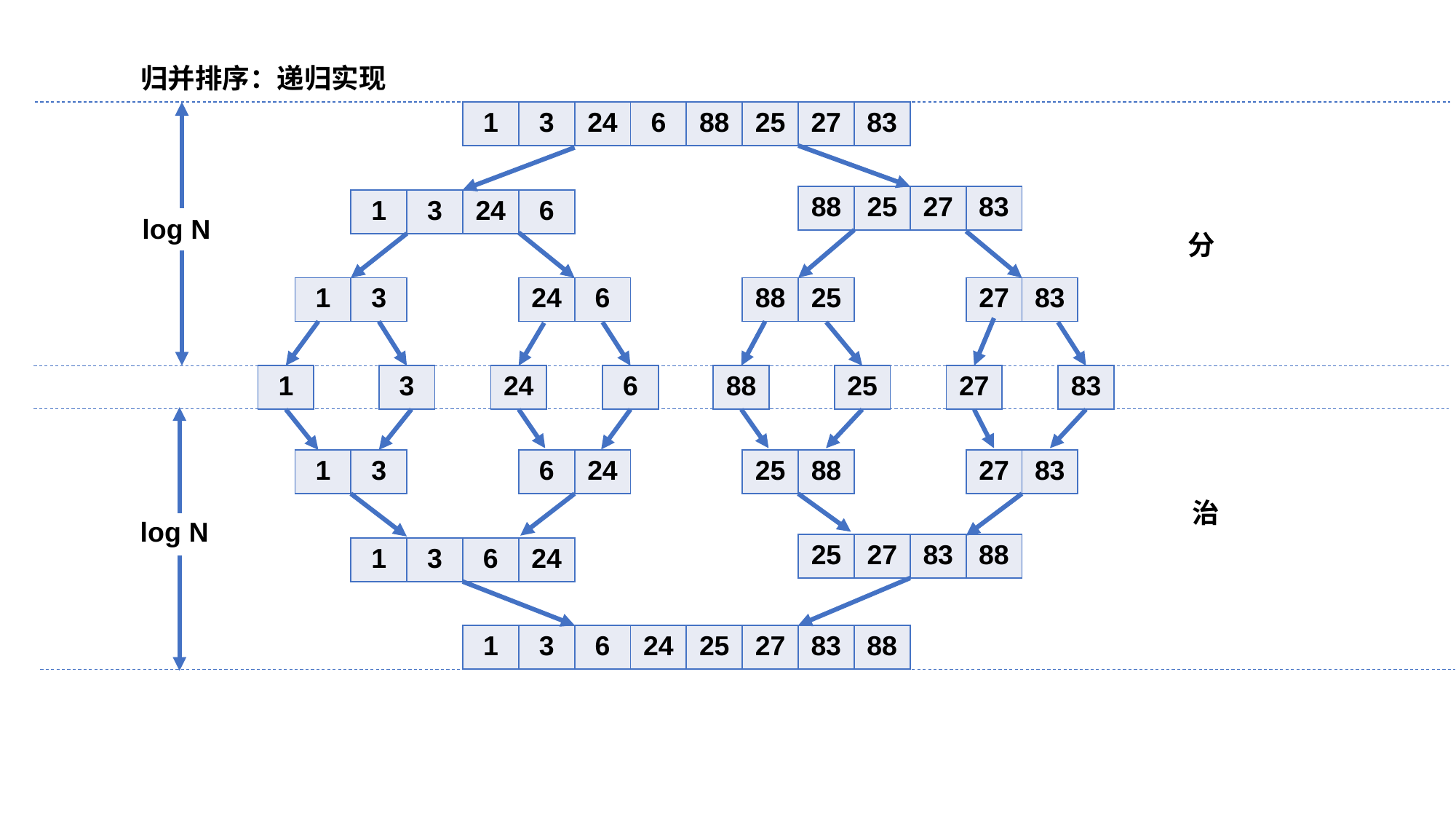

归并排序：递归实现
| 1 | 3 | 24 | 6 | 88 | 25 | 27 | 83 |
| --- | --- | --- | --- | --- | --- | --- | --- |
| 88 | 25 | 27 | 83 |
| --- | --- | --- | --- |
| 1 | 3 | 24 | 6 |
| --- | --- | --- | --- |
log N
分
| 1 | 3 |
| --- | --- |
| 24 | 6 |
| --- | --- |
| 88 | 25 |
| --- | --- |
| 27 | 83 |
| --- | --- |
| 1 |
| --- |
| 3 |
| --- |
| 24 |
| --- |
| 6 |
| --- |
| 88 |
| --- |
| 25 |
| --- |
| 27 |
| --- |
| 83 |
| --- |
| 1 | 3 |
| --- | --- |
| 6 | 24 |
| --- | --- |
| 25 | 88 |
| --- | --- |
| 27 | 83 |
| --- | --- |
治
log N
| 25 | 27 | 83 | 88 |
| --- | --- | --- | --- |
| 1 | 3 | 6 | 24 |
| --- | --- | --- | --- |
| 1 | 3 | 6 | 24 | 25 | 27 | 83 | 88 |
| --- | --- | --- | --- | --- | --- | --- | --- |